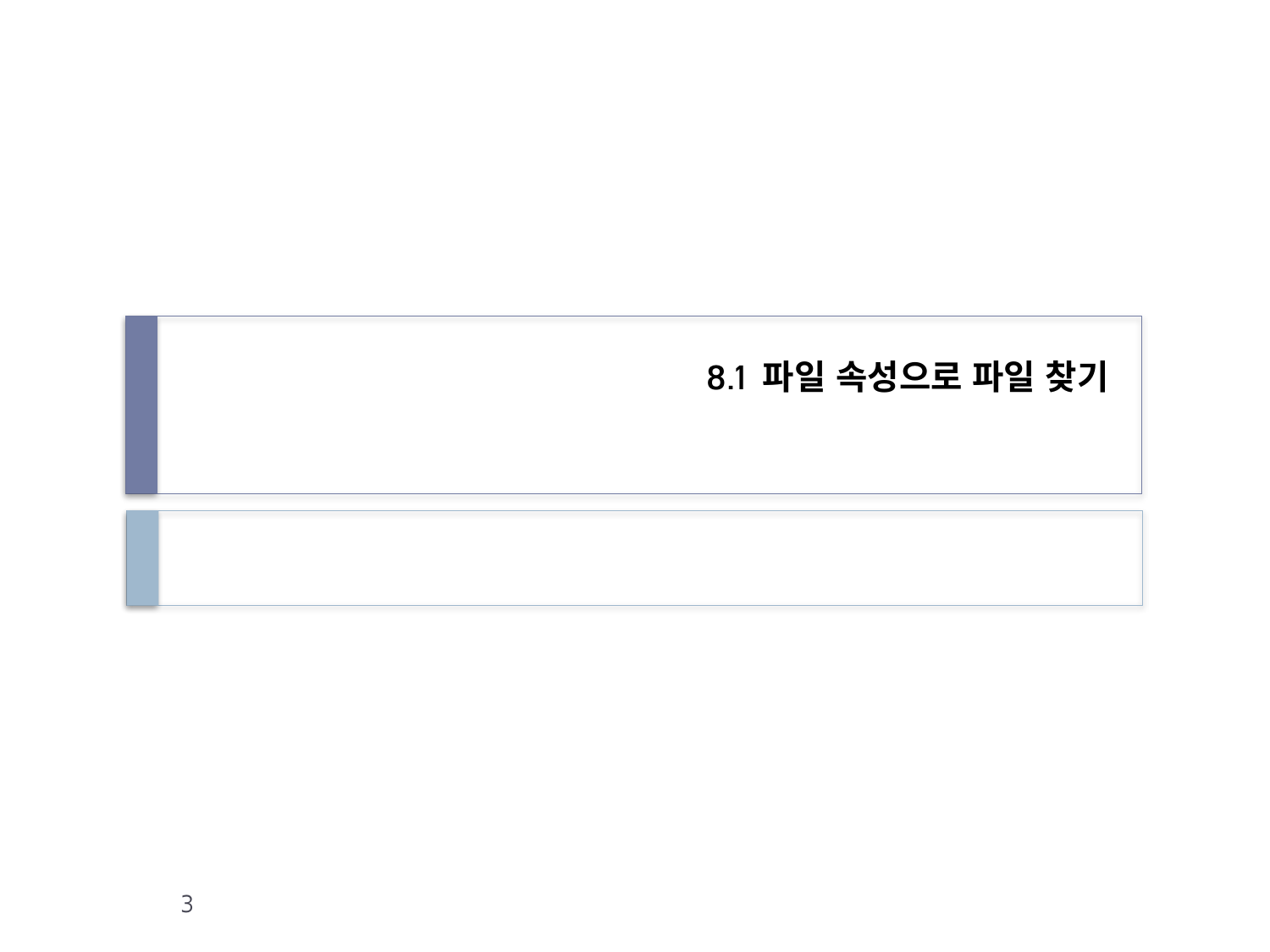

# 8.1 파일 속성으로 파일 찾기

3